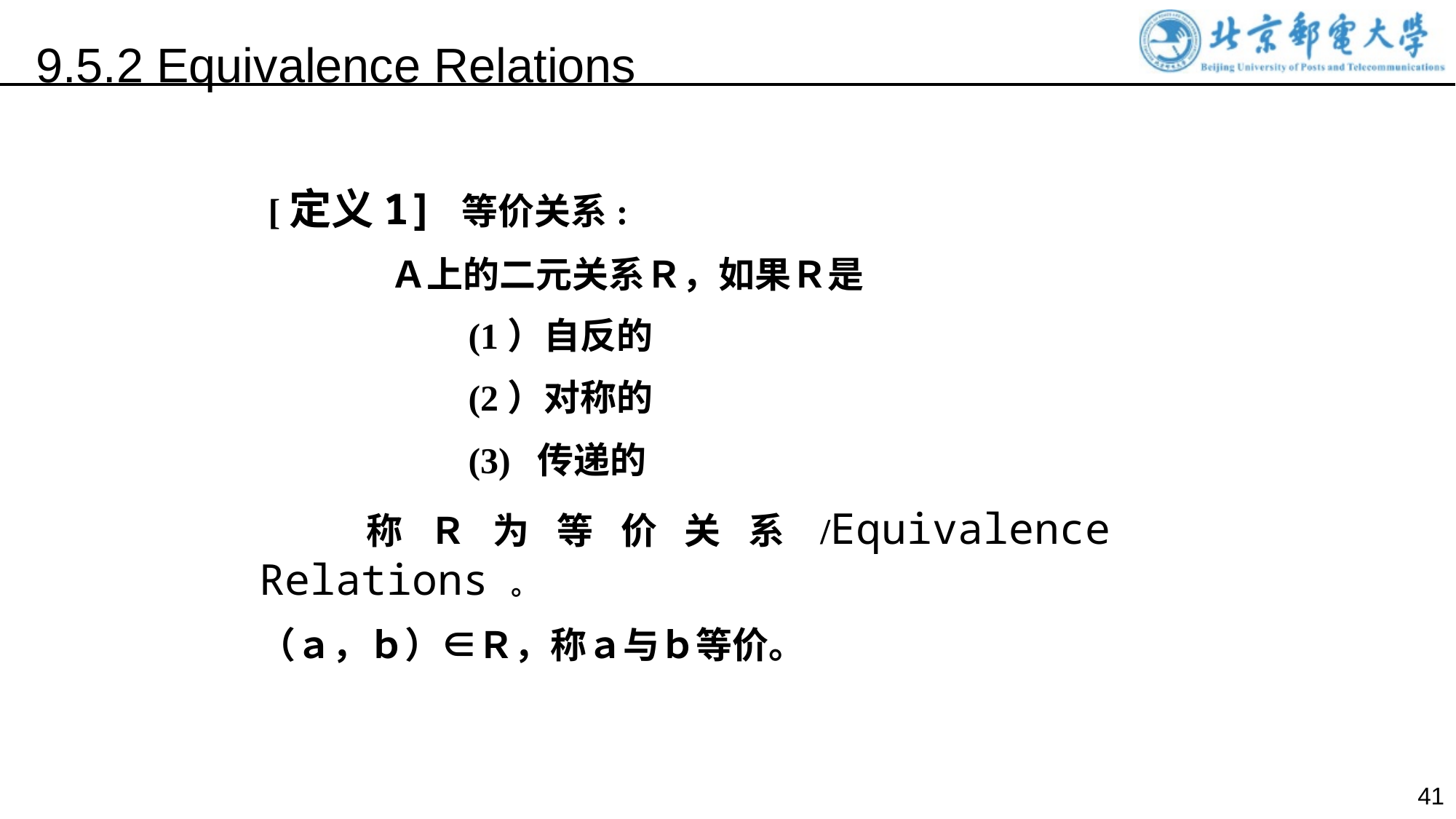

9.5.2 Equivalence Relations
 [定义1]  等价关系:
               Ａ上的二元关系Ｒ，如果Ｒ是
                       (1）自反的
                       (2）对称的
                       (3)  传递的
  称Ｒ为等价关系/Equivalence Relations 。
（ａ，ｂ）∈Ｒ，称ａ与ｂ等价。